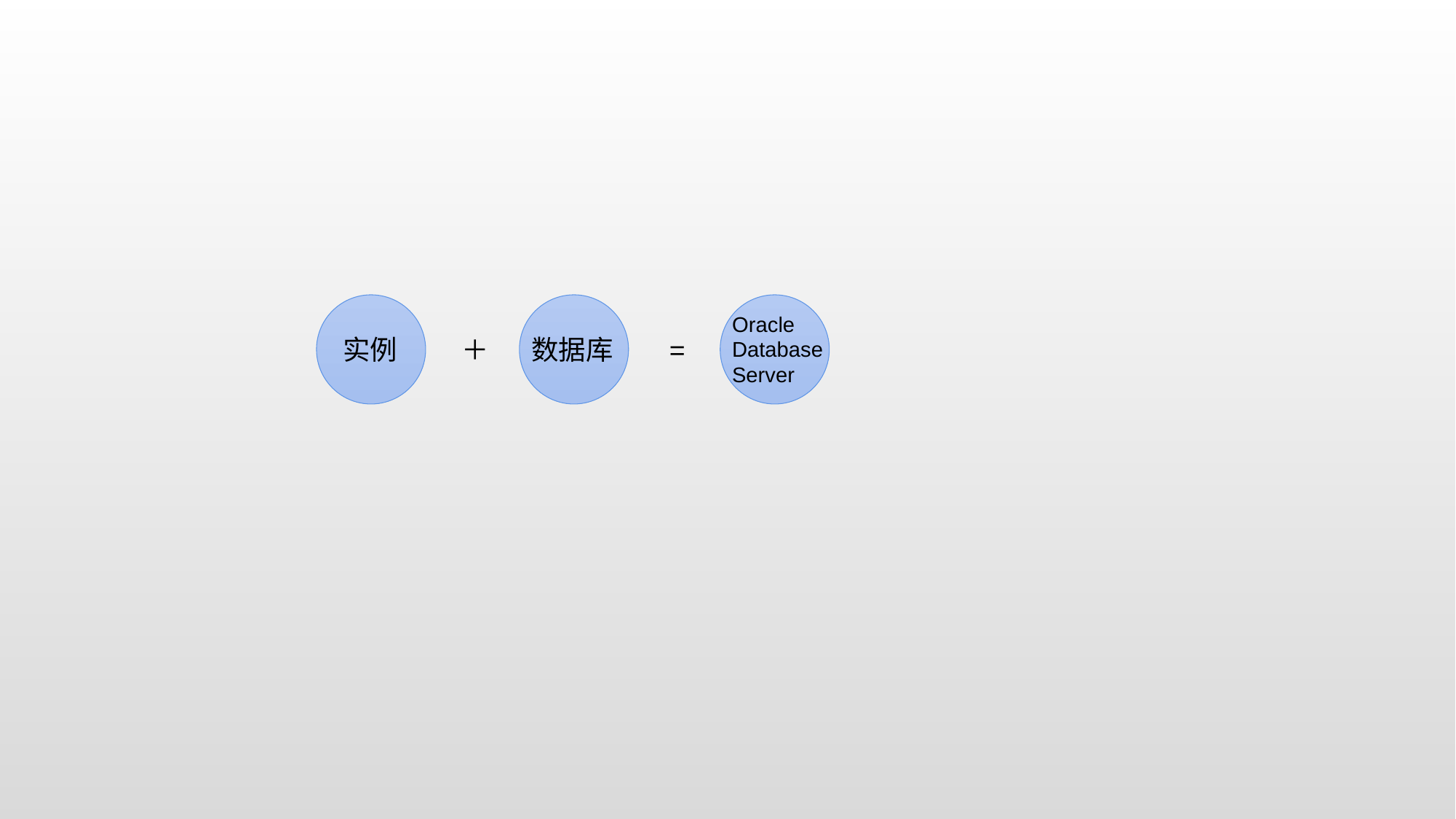

Oracle
Database
Server
实例
＋
数据库
=